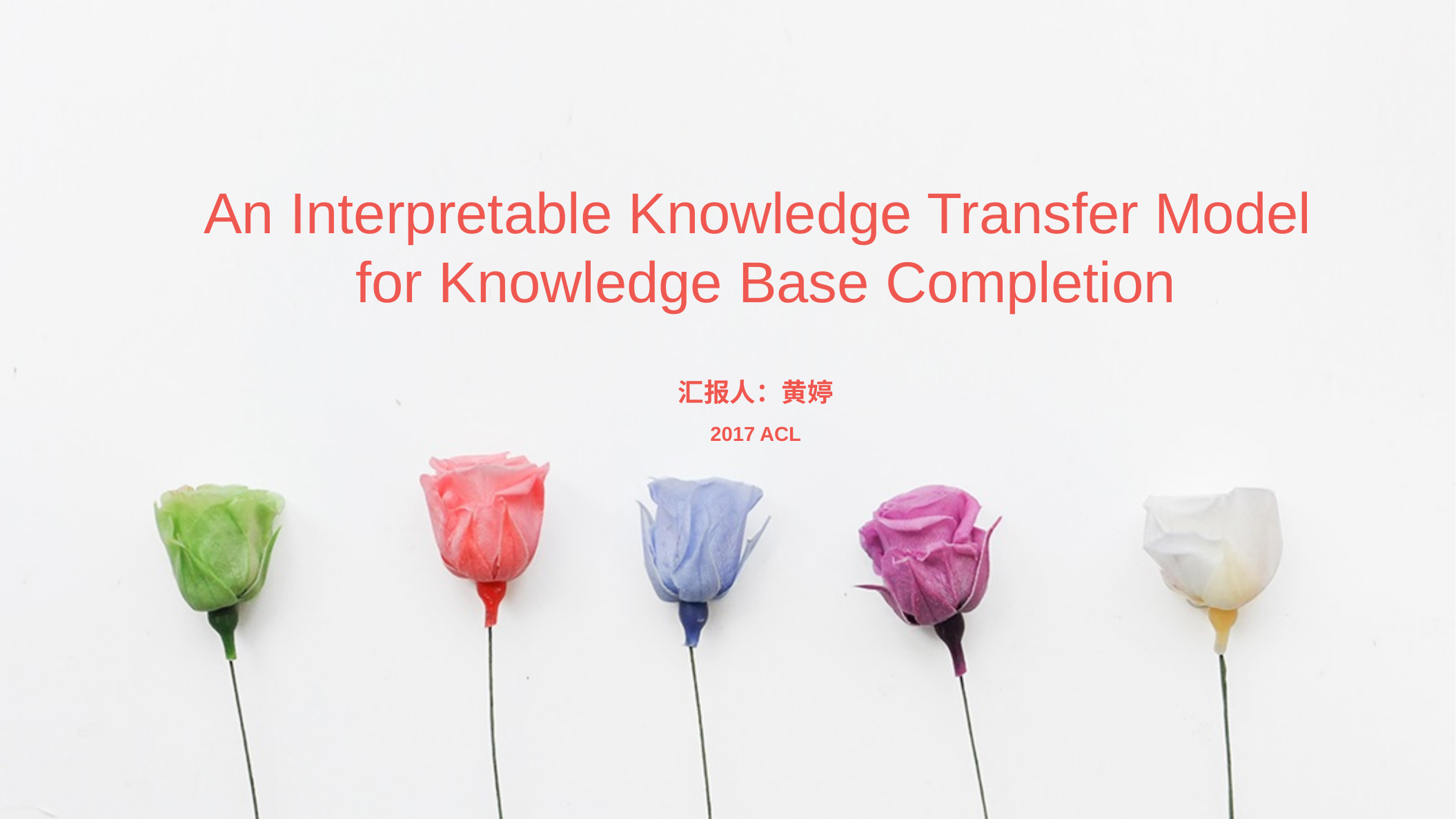

An Interpretable Knowledge Transfer Model
for Knowledge Base Completion
汇报人：黄婷
2017 ACL